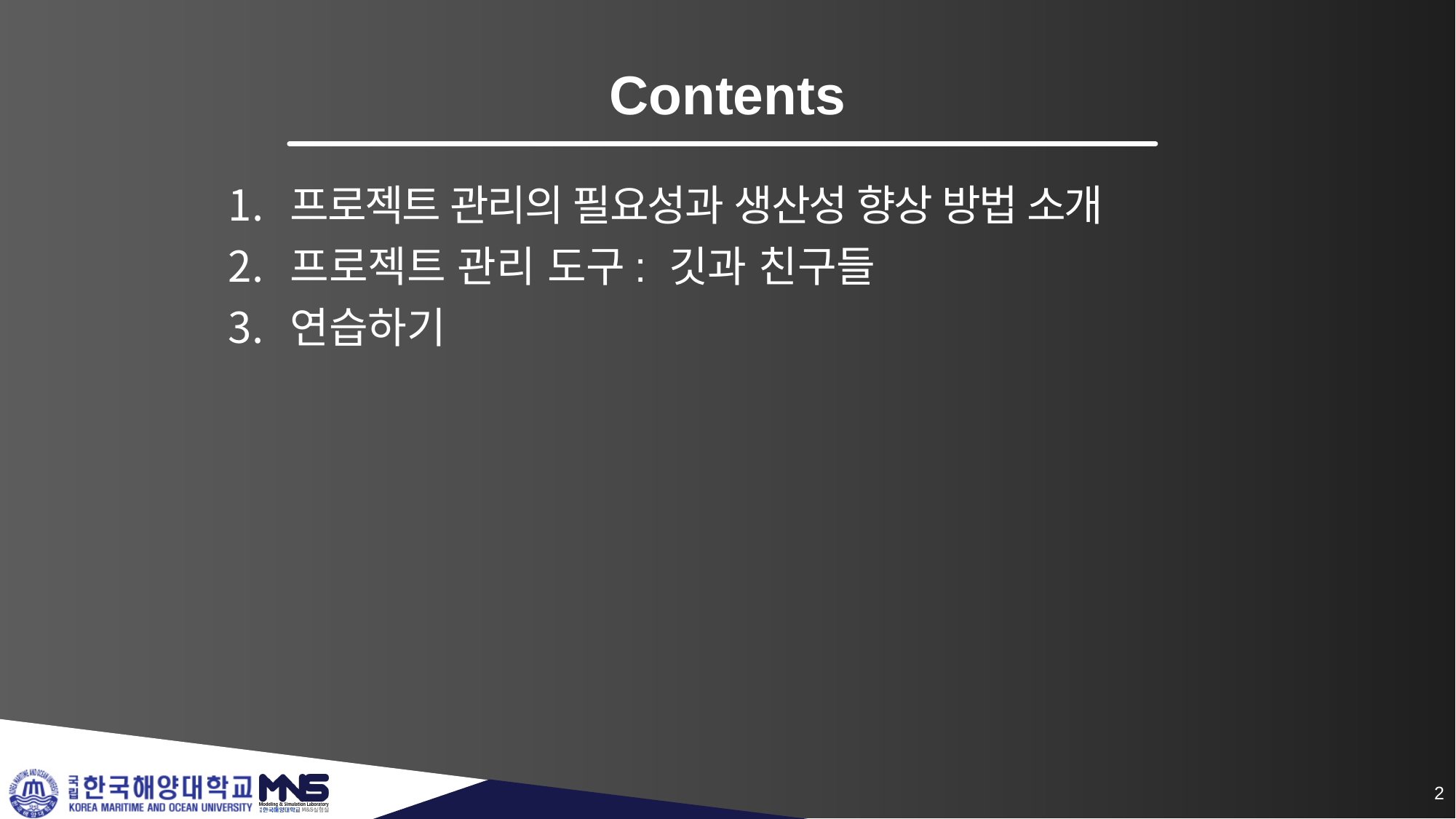

프로젝트 관리의 필요성과 생산성 향상 방법 소개
프로젝트 관리 도구: 깃과 친구들
연습하기

2